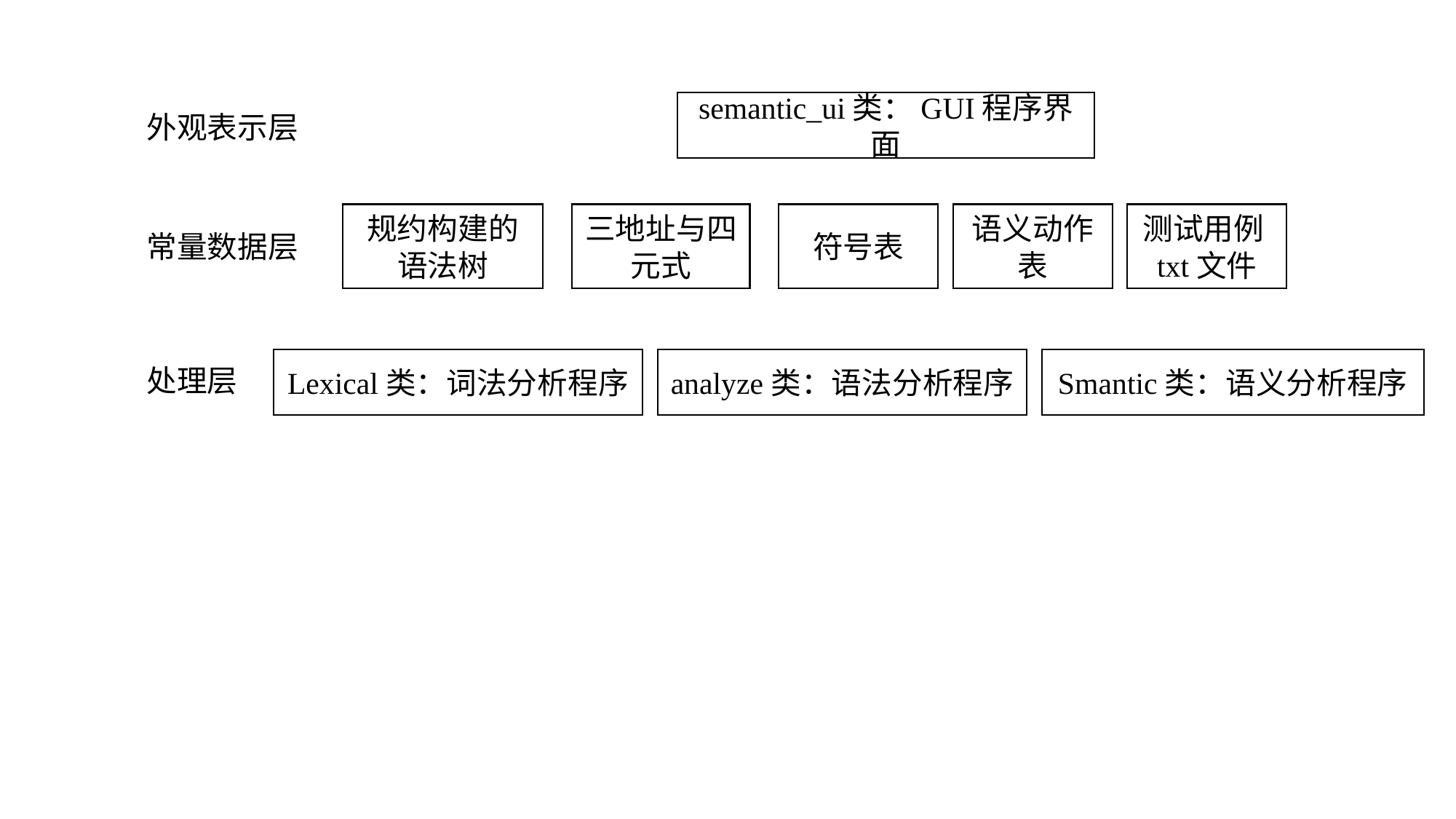

semantic_ui类：GUI程序界面
外观表示层
规约构建的语法树
三地址与四元式
语义动作表
测试用例txt文件
符号表
常量数据层
Lexical类：词法分析程序
analyze类：语法分析程序
Smantic类：语义分析程序
处理层